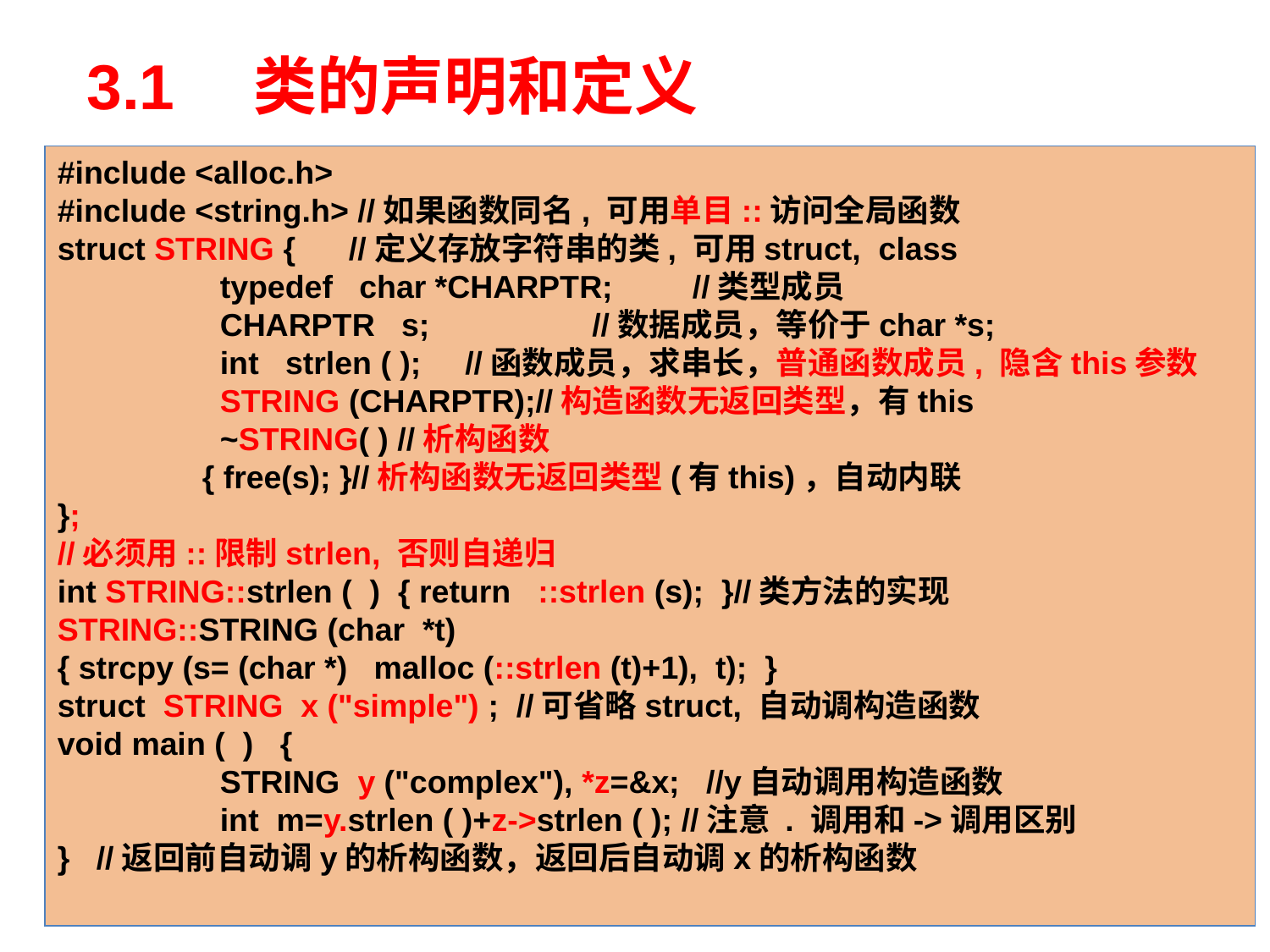

# 3.1　类的声明和定义
#include <alloc.h>
#include <string.h> //如果函数同名, 可用单目::访问全局函数
struct STRING {      //定义存放字符串的类, 可用struct,  class
	    typedef   char *CHARPTR; 	//类型成员
	    CHARPTR   s; 	   //数据成员，等价于char *s;
	    int   strlen ( ); 	   //函数成员，求串长，普通函数成员, 隐含this参数
	    STRING (CHARPTR);//构造函数无返回类型，有this
	    ~STRING( ) //析构函数
        	  { free(s); }//析构函数无返回类型(有this)，自动内联
};
//必须用::限制strlen, 否则自递归
int STRING::strlen (  )  { return   ::strlen (s);  }//类方法的实现
STRING::STRING (char  *t)
{ strcpy (s= (char *)   malloc (::strlen (t)+1),  t);  }
struct  STRING  x ("simple") ;  //可省略struct, 自动调构造函数
void main (  )   {
	    STRING  y ("complex"), *z=&x;   //y自动调用构造函数
	    int  m=y.strlen ( )+z->strlen ( ); //注意 . 调用和->调用区别
}   //返回前自动调y的析构函数，返回后自动调x的析构函数